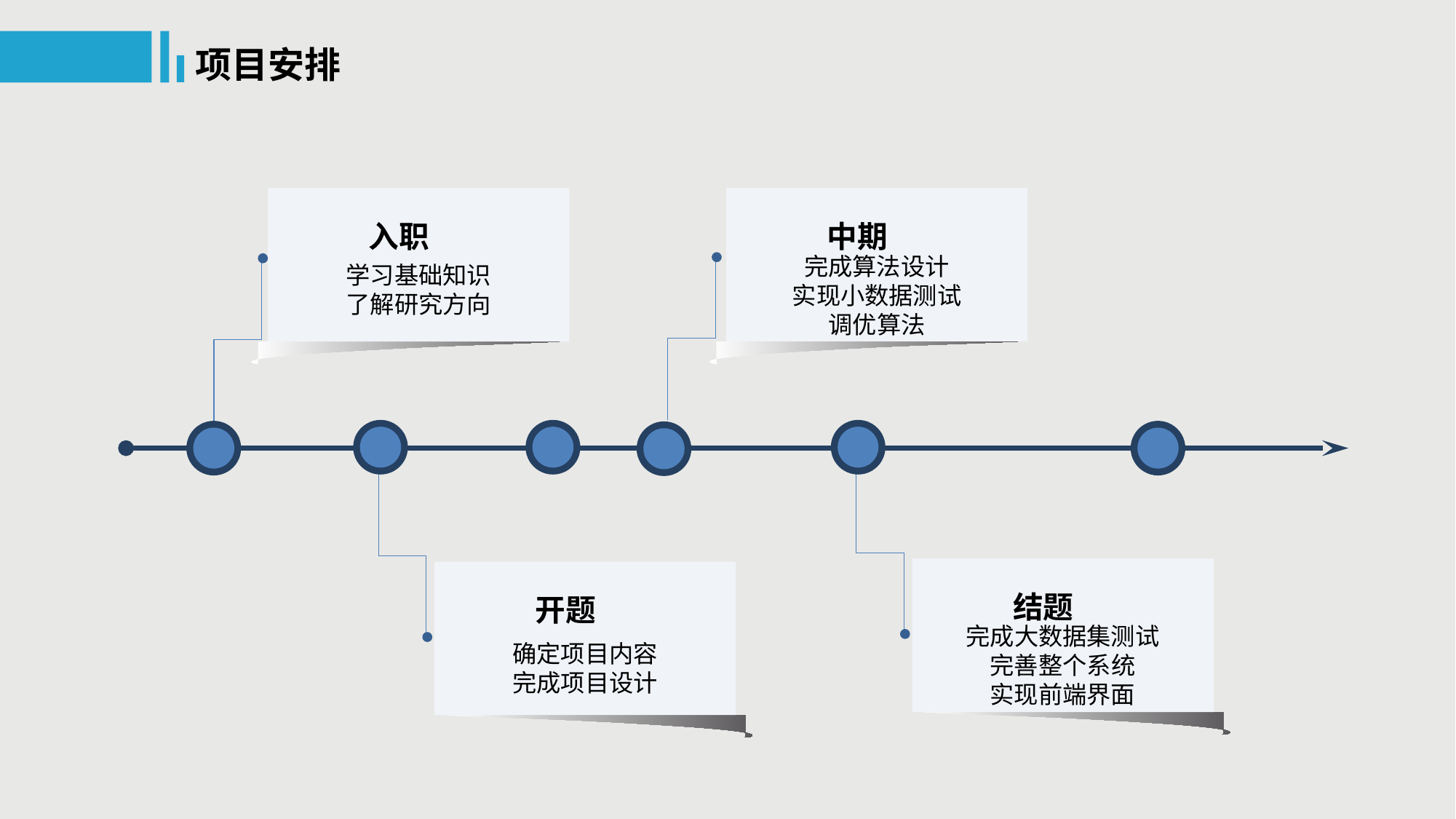

项目安排

中期
完成算法设计
实现小数据测试
调优算法

入职
学习基础知识
了解研究方向

结题
完成大数据集测试
完善整个系统
实现前端界面

开题
确定项目内容
完成项目设计